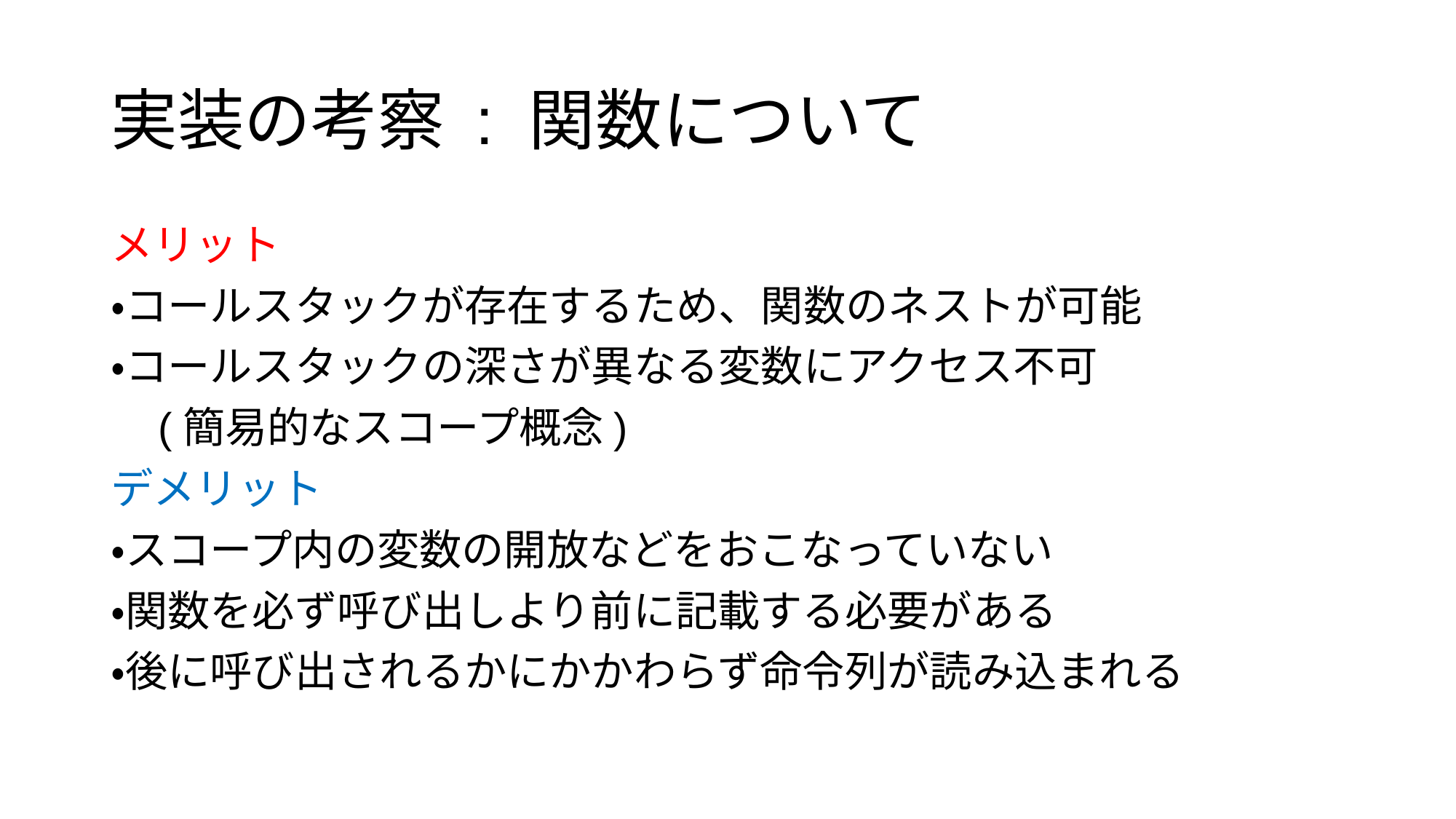

# 実装の考察 : 関数について
メリット
・コールスタックが存在するため、関数のネストが可能
・コールスタックの深さが異なる変数にアクセス不可
    (簡易的なスコープ概念)
デメリット
・スコープ内の変数の開放などをおこなっていない
・関数を必ず呼び出しより前に記載する必要がある
・後に呼び出されるかにかかわらず命令列が読み込まれる